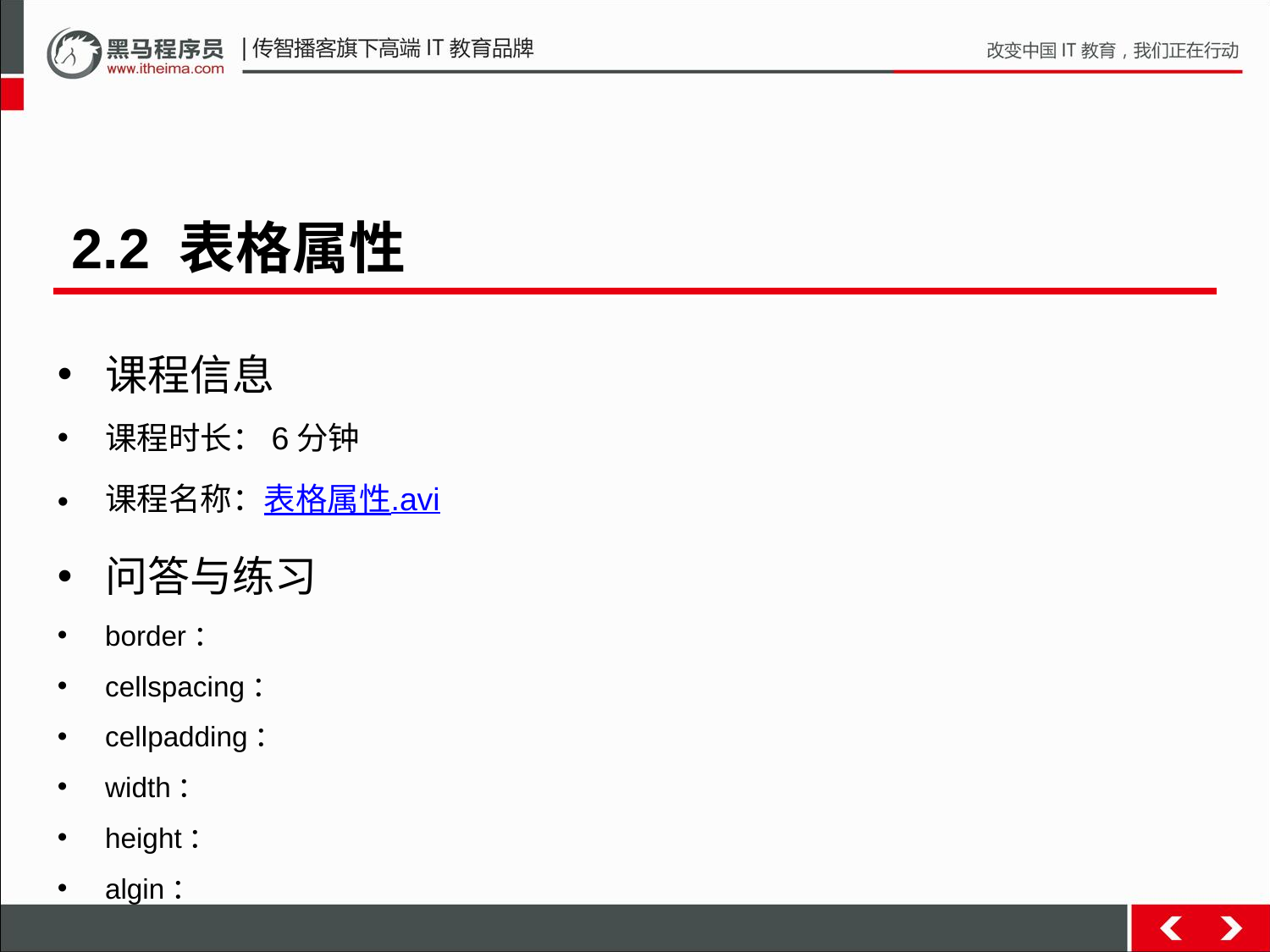

2.2 表格属性
课程信息
课程时长：6分钟
课程名称：表格属性.avi
问答与练习
border：
cellspacing：
cellpadding：
width：
height：
algin：